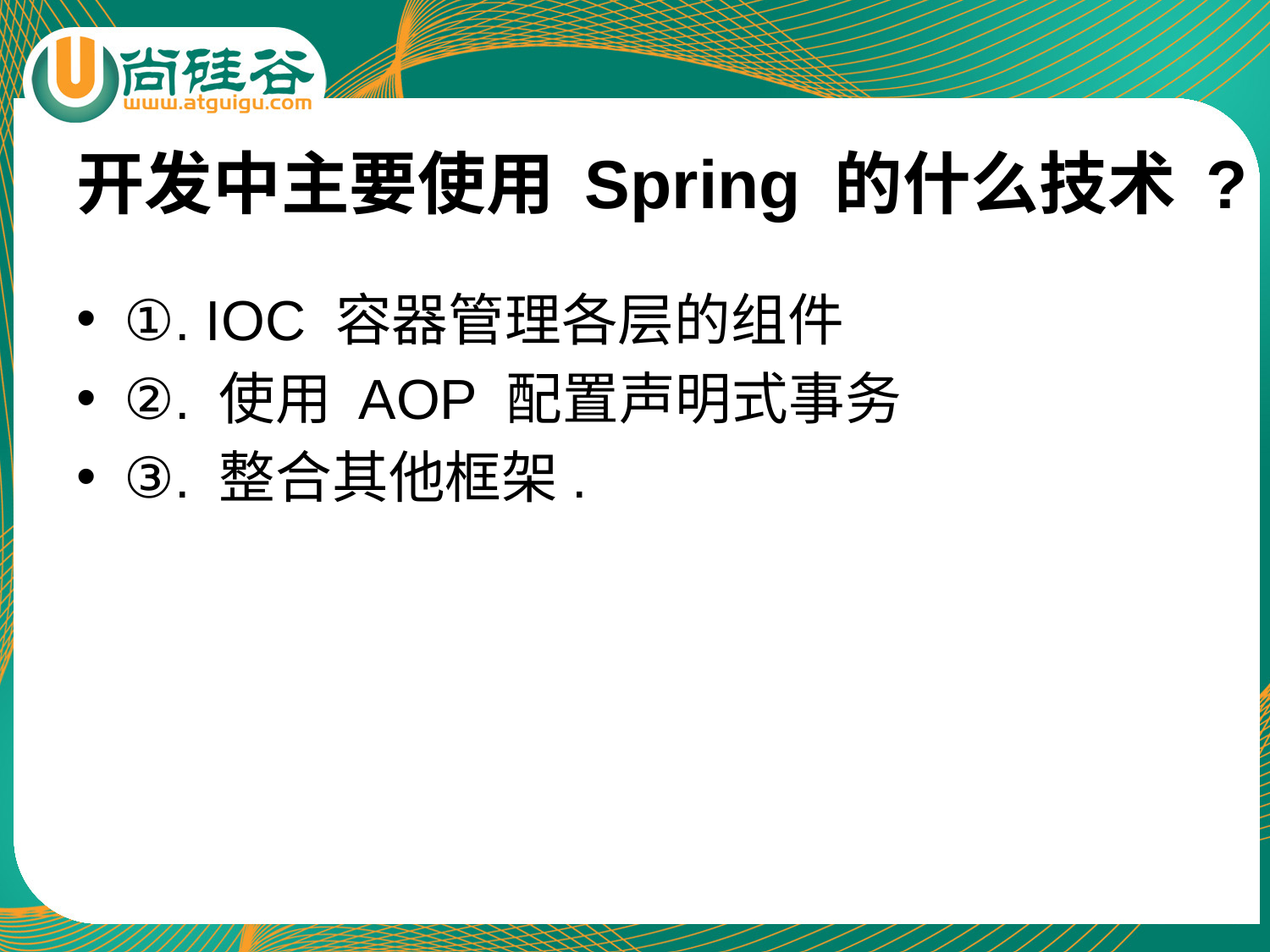

# 开发中主要使用 Spring 的什么技术 ?
①. IOC 容器管理各层的组件
②. 使用 AOP 配置声明式事务
③. 整合其他框架.